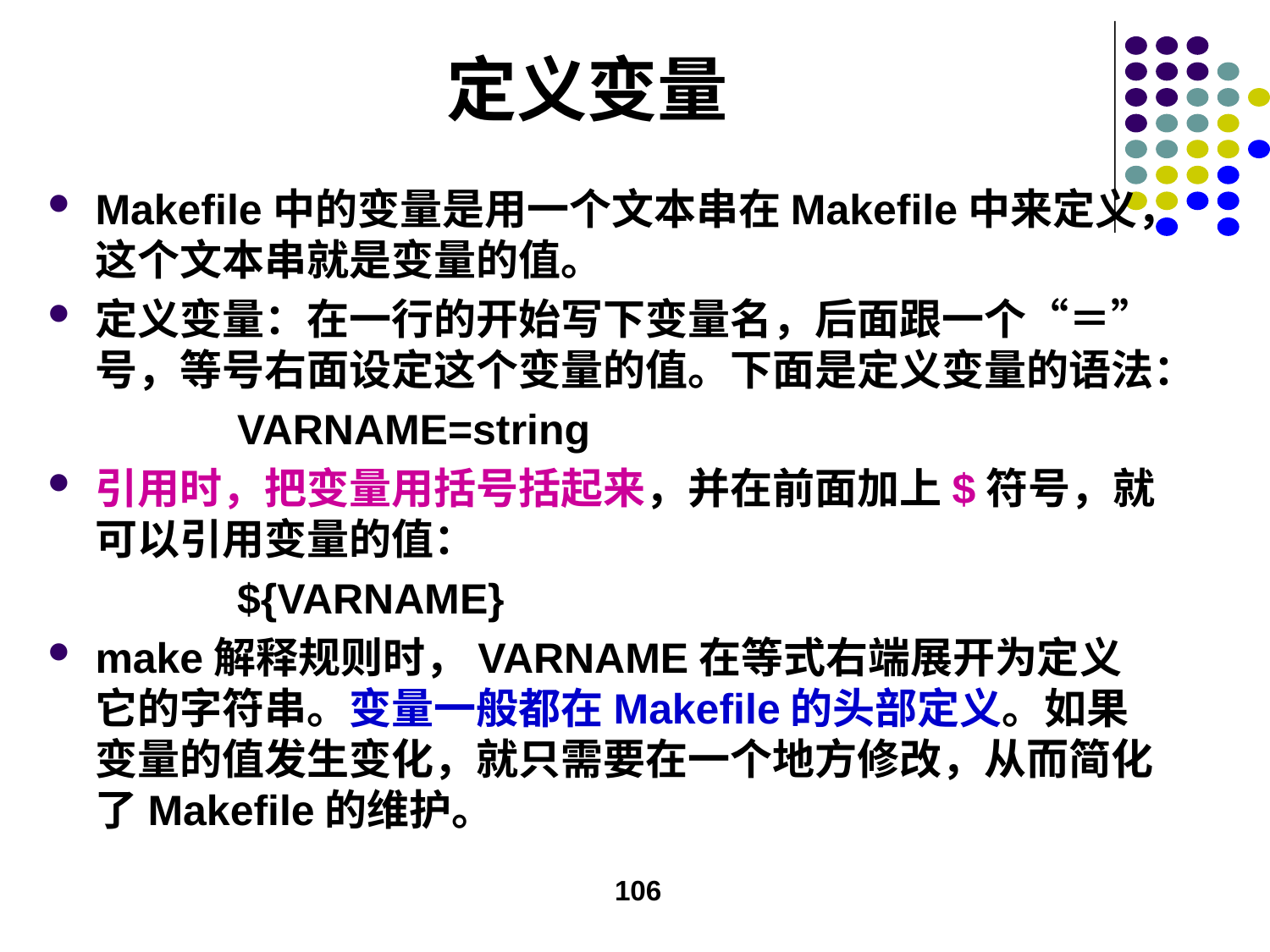

# 定义变量
Makefile中的变量是用一个文本串在Makefile中来定义，这个文本串就是变量的值。
定义变量：在一行的开始写下变量名，后面跟一个“＝”号，等号右面设定这个变量的值。下面是定义变量的语法：
                VARNAME=string
引用时，把变量用括号括起来，并在前面加上$符号，就可以引用变量的值：
                ${VARNAME}
make解释规则时，VARNAME在等式右端展开为定义它的字符串。变量一般都在Makefile的头部定义。如果变量的值发生变化，就只需要在一个地方修改，从而简化了Makefile的维护。

106